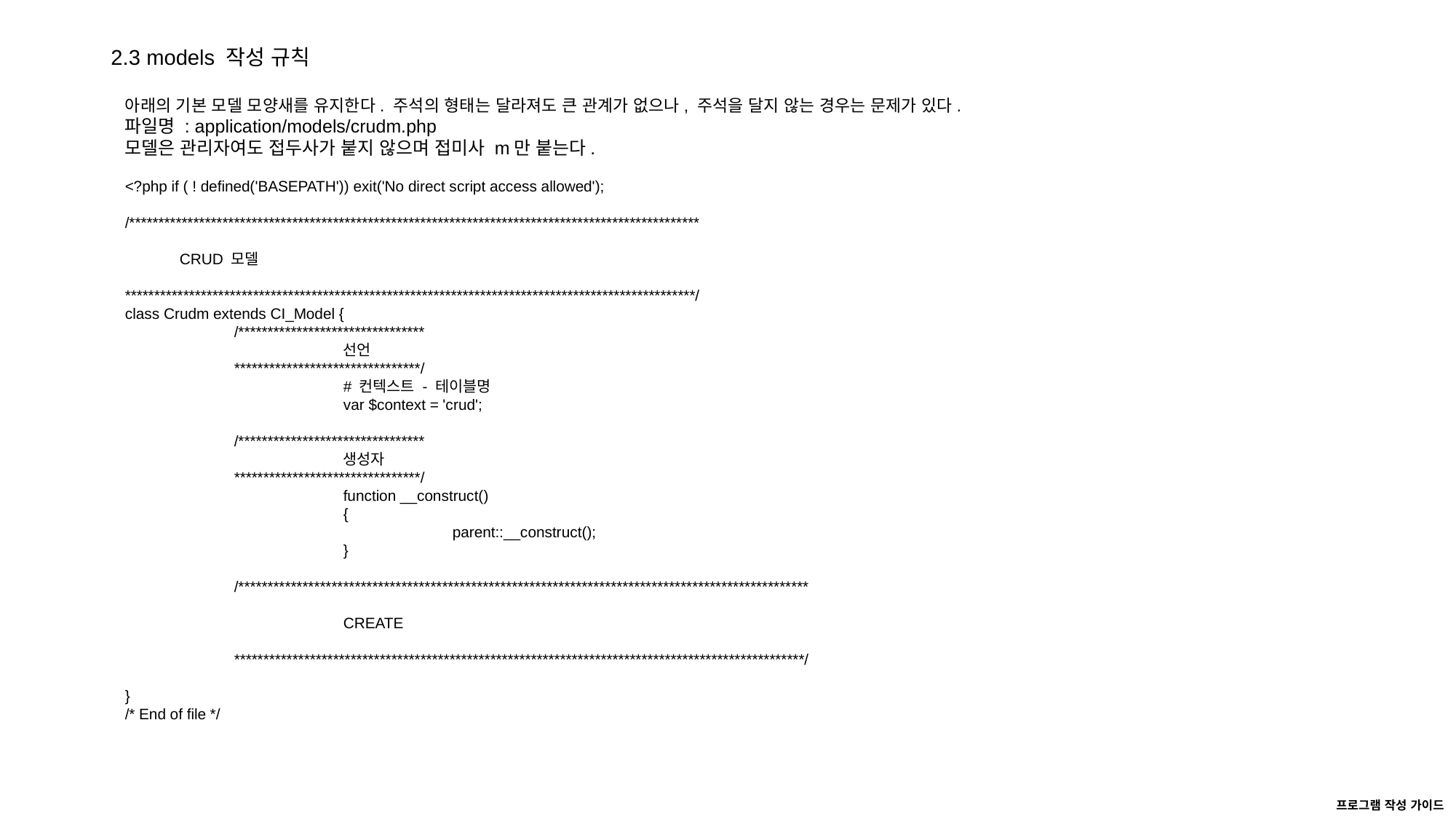

# 2.3 models 작성 규칙
아래의 기본 모델 모양새를 유지한다. 주석의 형태는 달라져도 큰 관계가 없으나, 주석을 달지 않는 경우는 문제가 있다.
파일명 : application/models/crudm.php
모델은 관리자여도 접두사가 붙지 않으며 접미사 m만 붙는다.

<?php if ( ! defined('BASEPATH')) exit('No direct script access allowed');

/**************************************************************************************************

CRUD 모델

**************************************************************************************************/
class Crudm extends CI_Model {
	/********************************
		선언
	********************************/
		# 컨텍스트 - 테이블명
		var $context = 'crud';

	/********************************
		생성자
	********************************/
		function __construct()
		{
			parent::__construct();
		}

	/**************************************************************************************************

		CREATE

	**************************************************************************************************/

}
/* End of file */